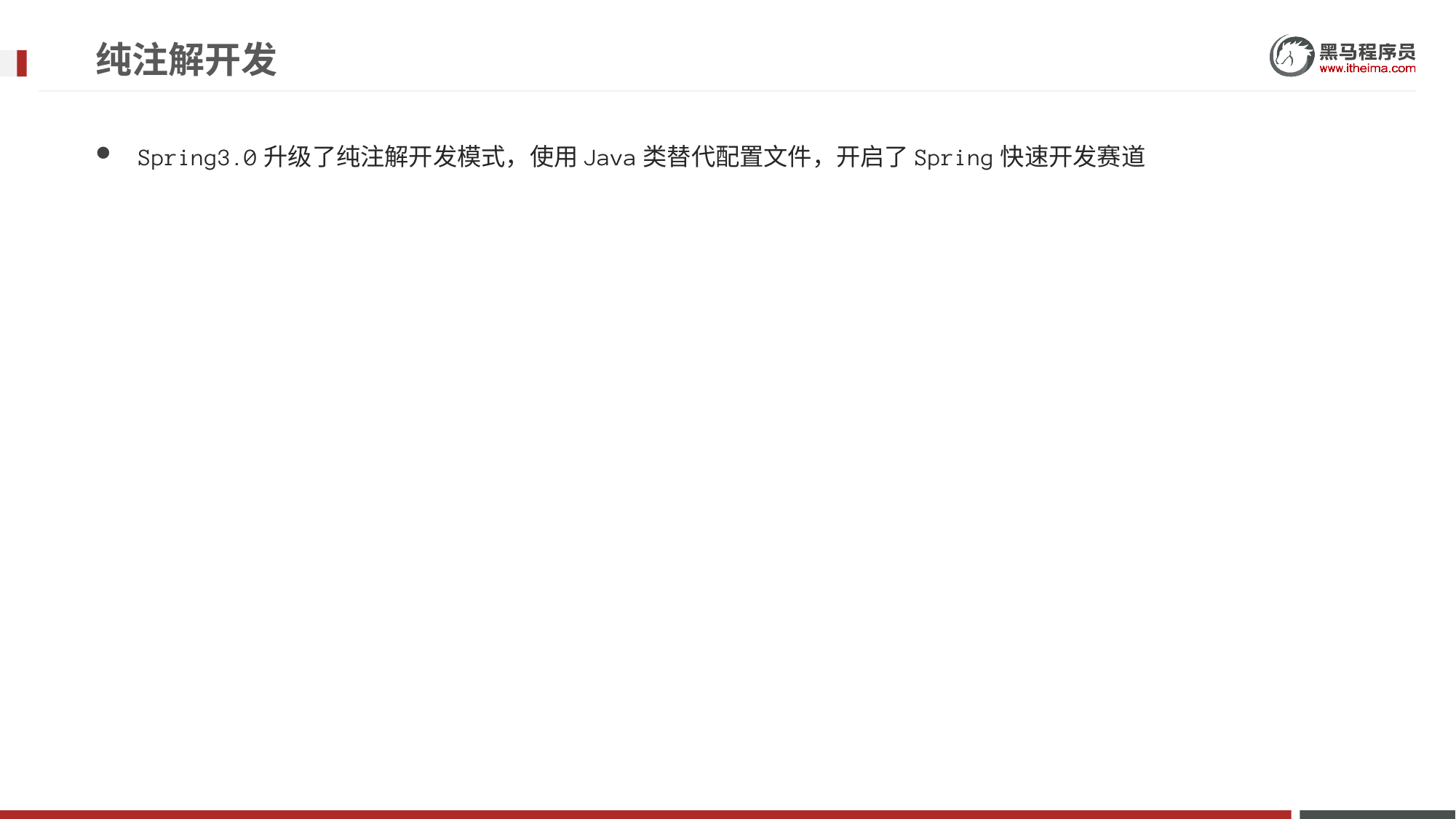

纯注解开发
Spring3.0升级了纯注解开发模式，使用Java类替代配置文件，开启了Spring快速开发赛道